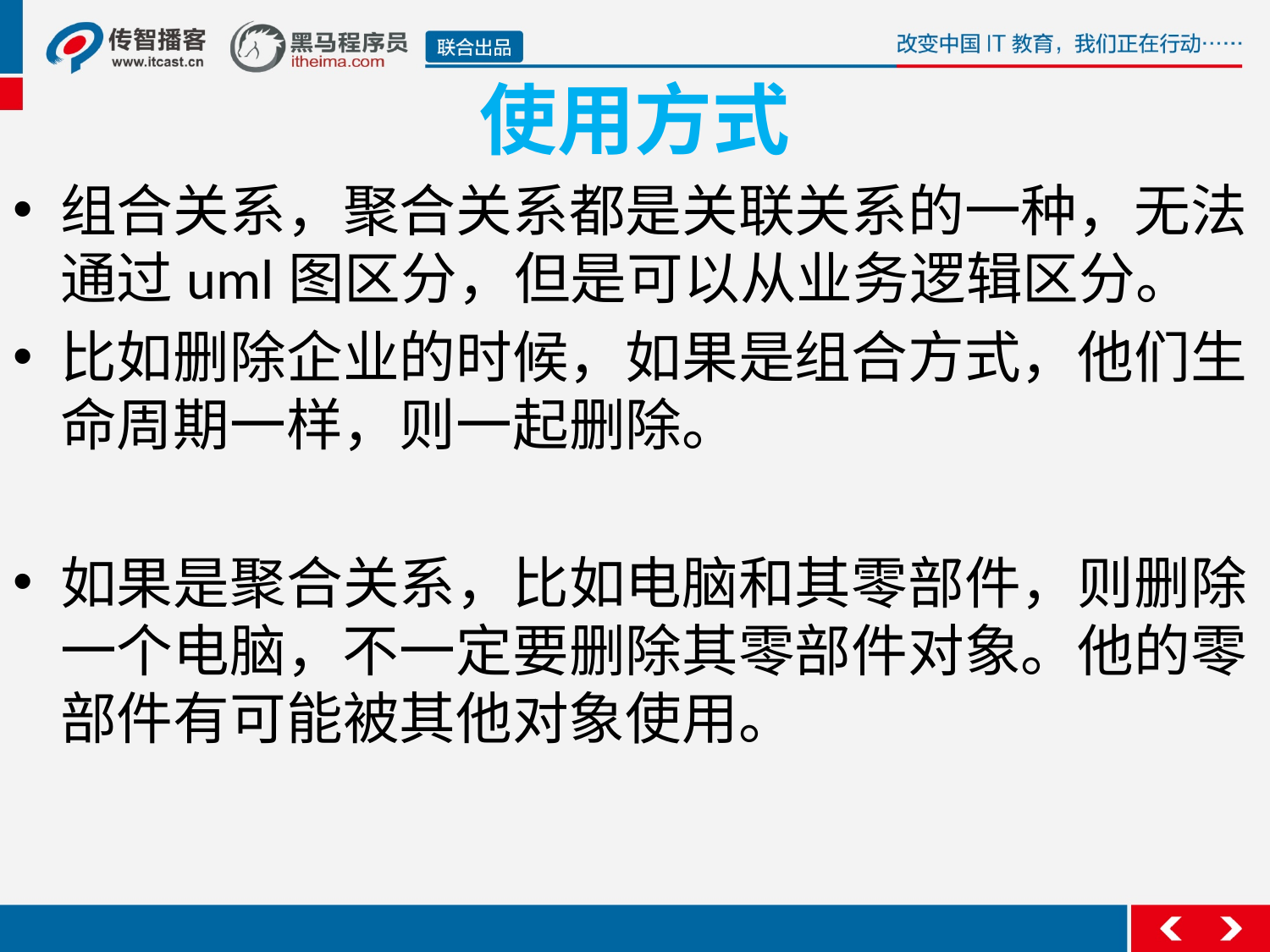

# 使用方式
组合关系，聚合关系都是关联关系的一种，无法通过uml图区分，但是可以从业务逻辑区分。
比如删除企业的时候，如果是组合方式，他们生命周期一样，则一起删除。

如果是聚合关系，比如电脑和其零部件，则删除一个电脑，不一定要删除其零部件对象。他的零部件有可能被其他对象使用。